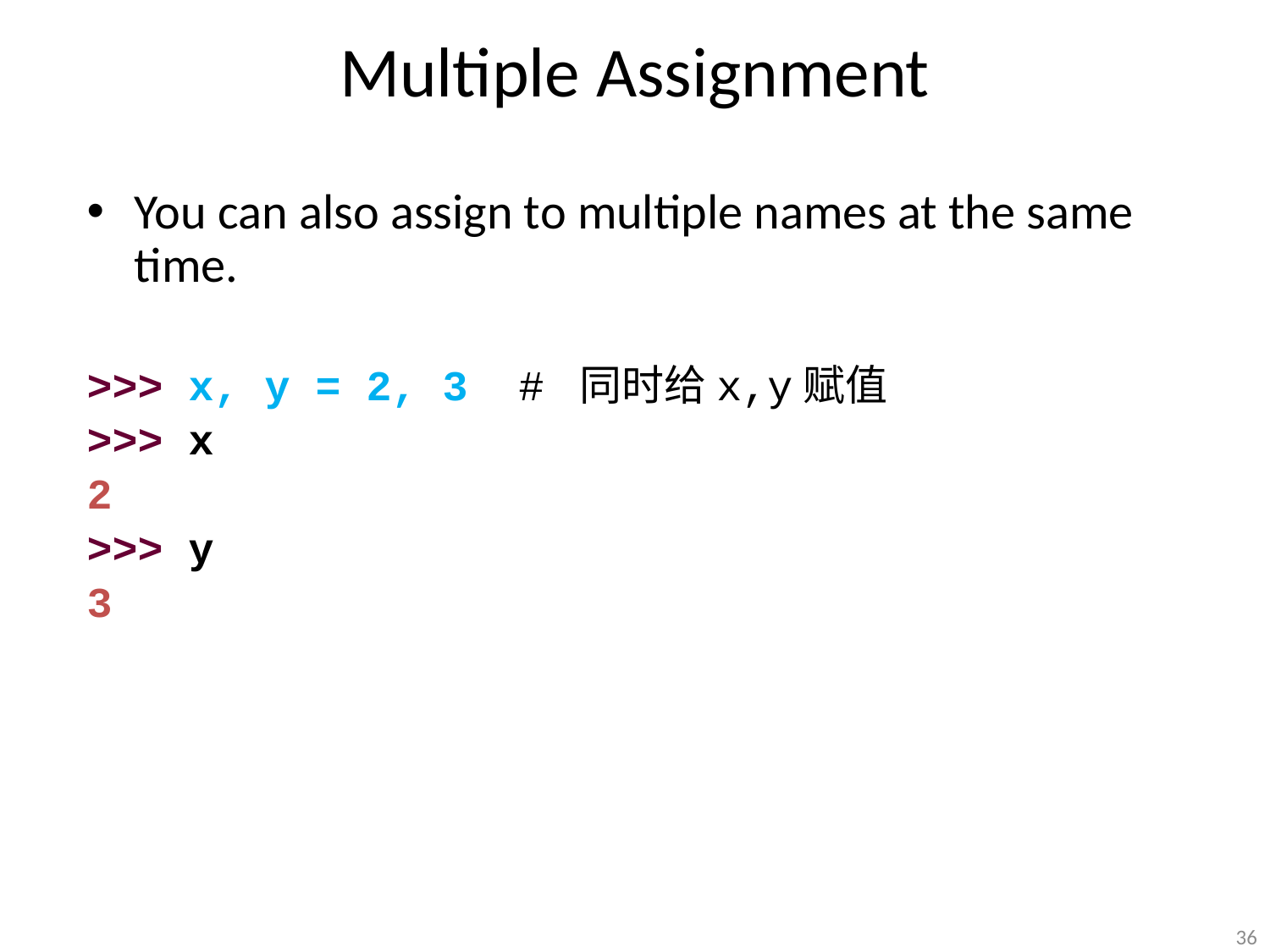

# Multiple Assignment
You can also assign to multiple names at the same time.

>>> x, y = 2, 3  # 同时给x,y赋值
>>> x
2
>>> y
3

36